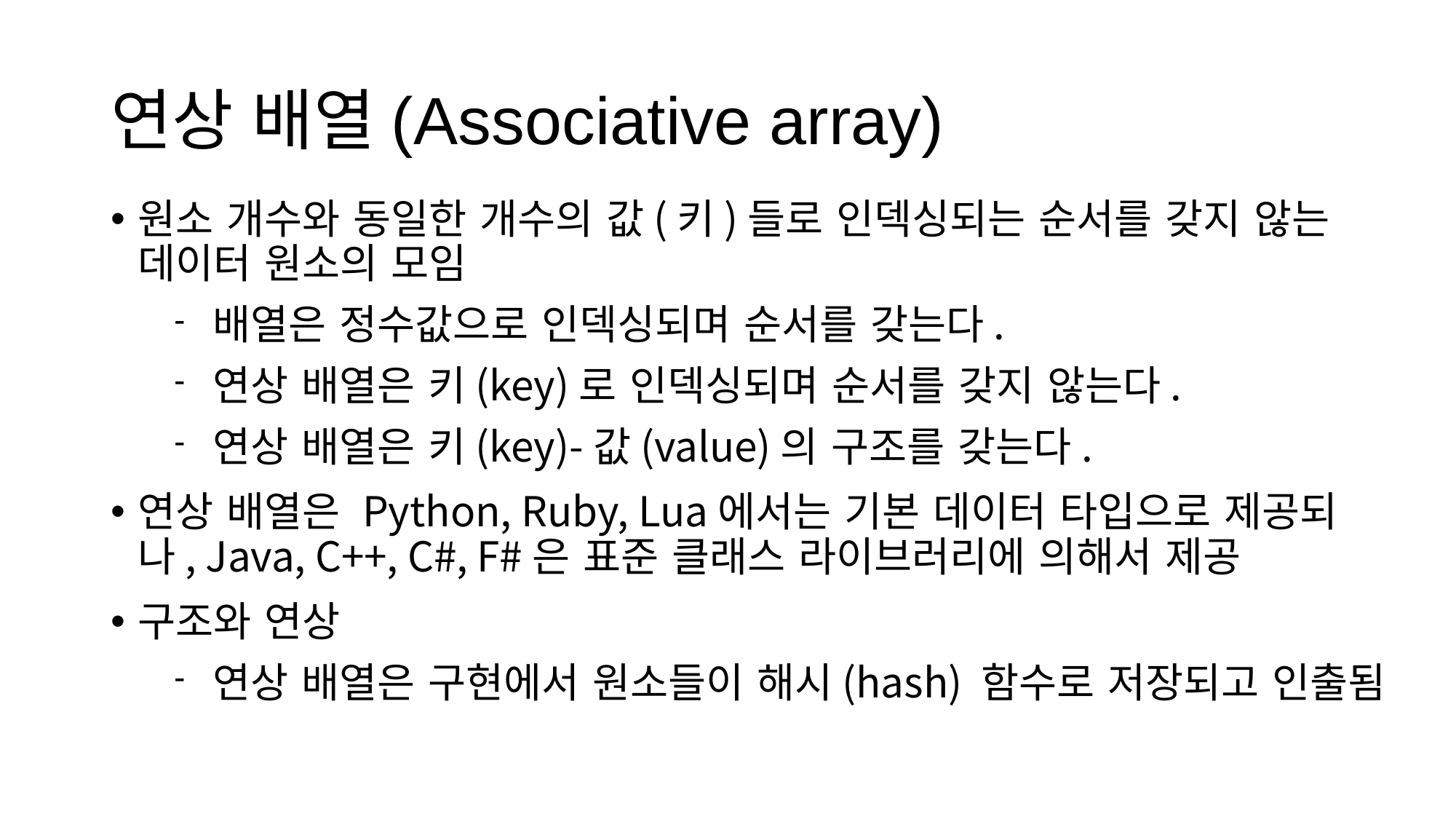

# 연상 배열(Associative array)
원소 개수와 동일한 개수의 값(키)들로 인덱싱되는 순서를 갖지 않는 데이터 원소의 모임
배열은 정수값으로 인덱싱되며 순서를 갖는다.
연상 배열은 키(key)로 인덱싱되며 순서를 갖지 않는다.
연상 배열은 키(key)-값(value)의 구조를 갖는다.
연상 배열은 Python, Ruby, Lua에서는 기본 데이터 타입으로 제공되나, Java, C++, C#, F#은 표준 클래스 라이브러리에 의해서 제공
구조와 연상
연상 배열은 구현에서 원소들이 해시(hash) 함수로 저장되고 인출됨